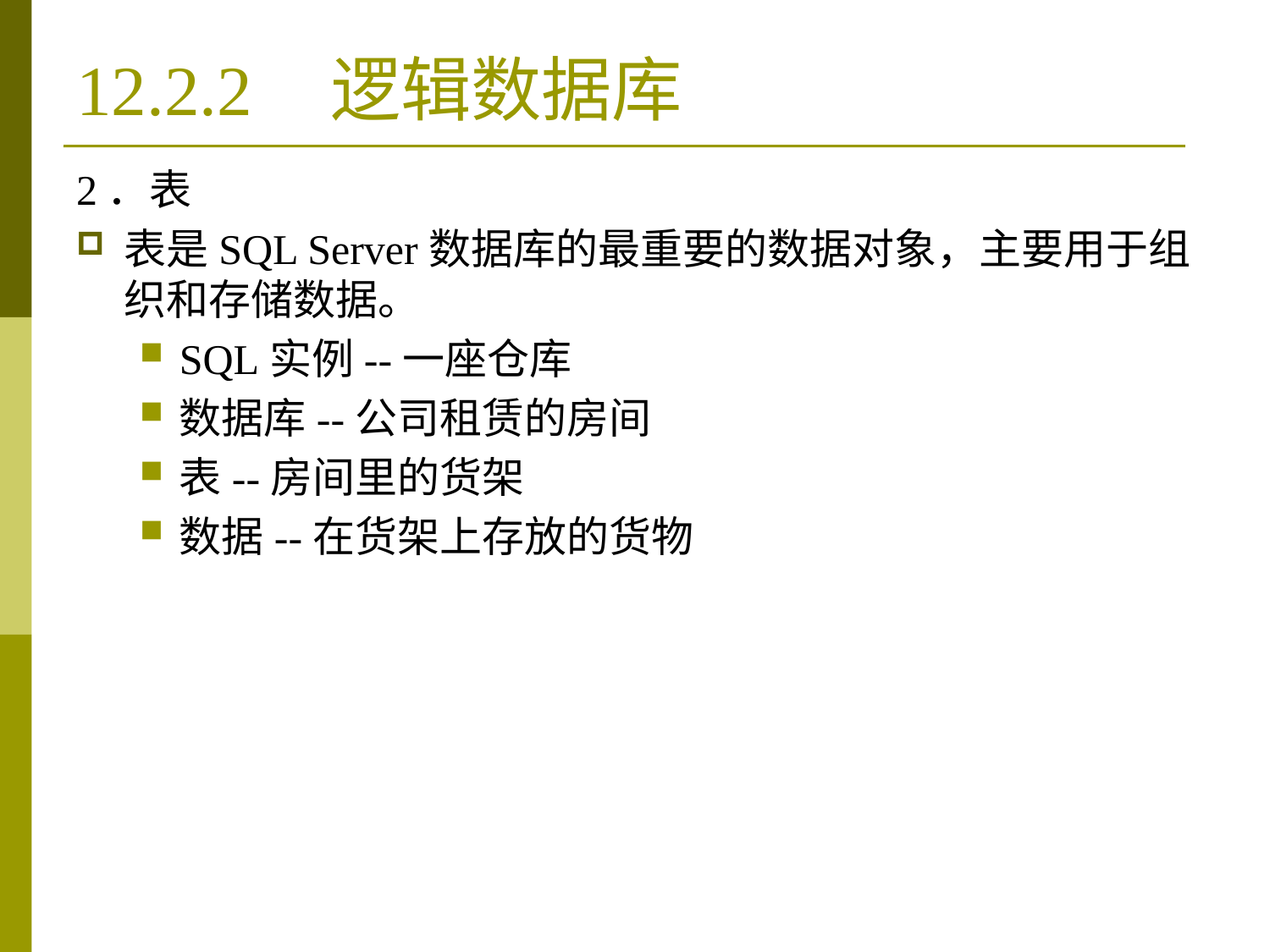

# 12.2.2	逻辑数据库
2．表
表是SQL Server数据库的最重要的数据对象，主要用于组织和存储数据。
SQL实例--一座仓库
数据库--公司租赁的房间
表--房间里的货架
数据--在货架上存放的货物